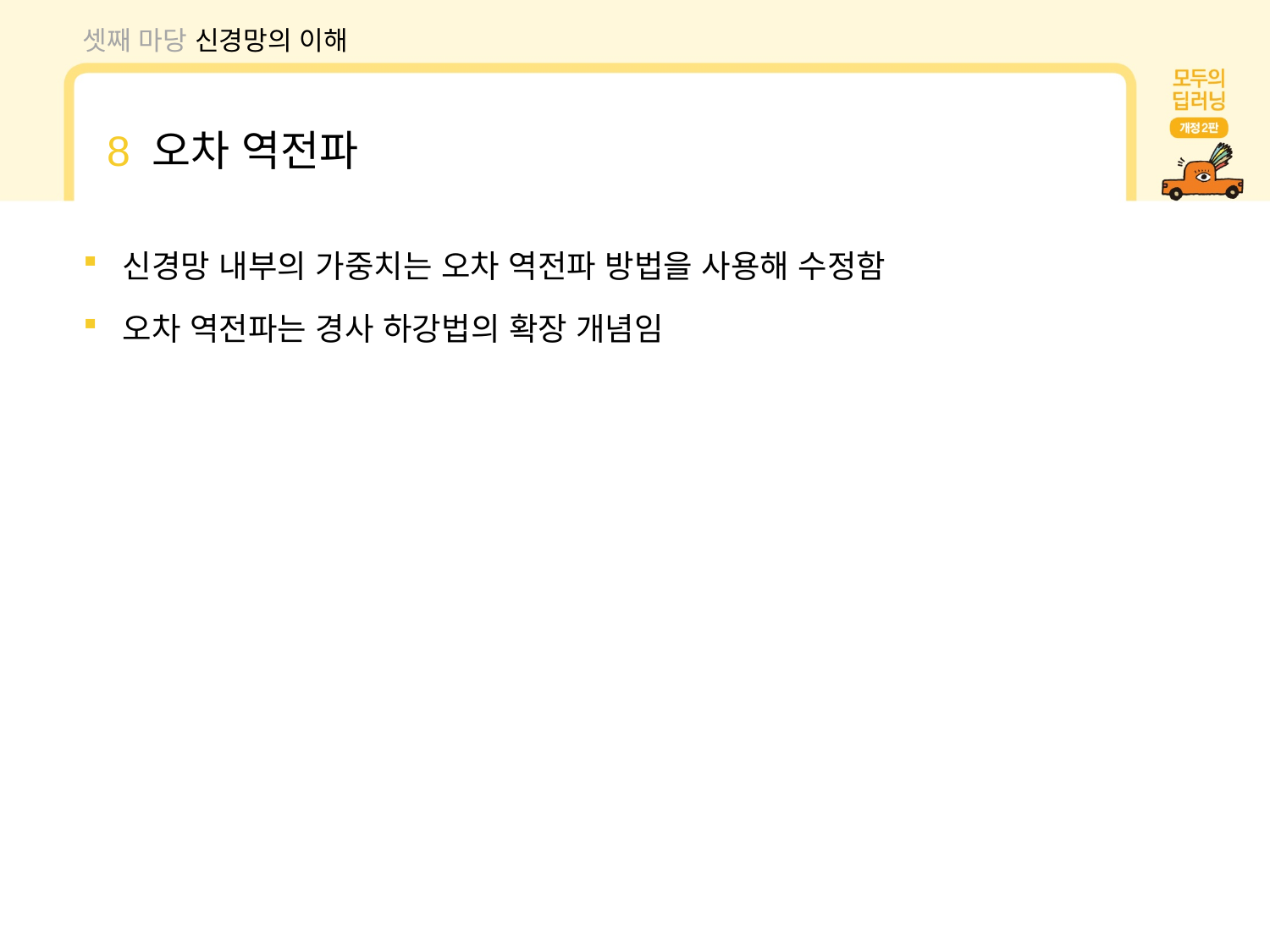

셋째 마당 신경망의 이해
8 오차 역전파
신경망 내부의 가중치는 오차 역전파 방법을 사용해 수정함
오차 역전파는 경사 하강법의 확장 개념임